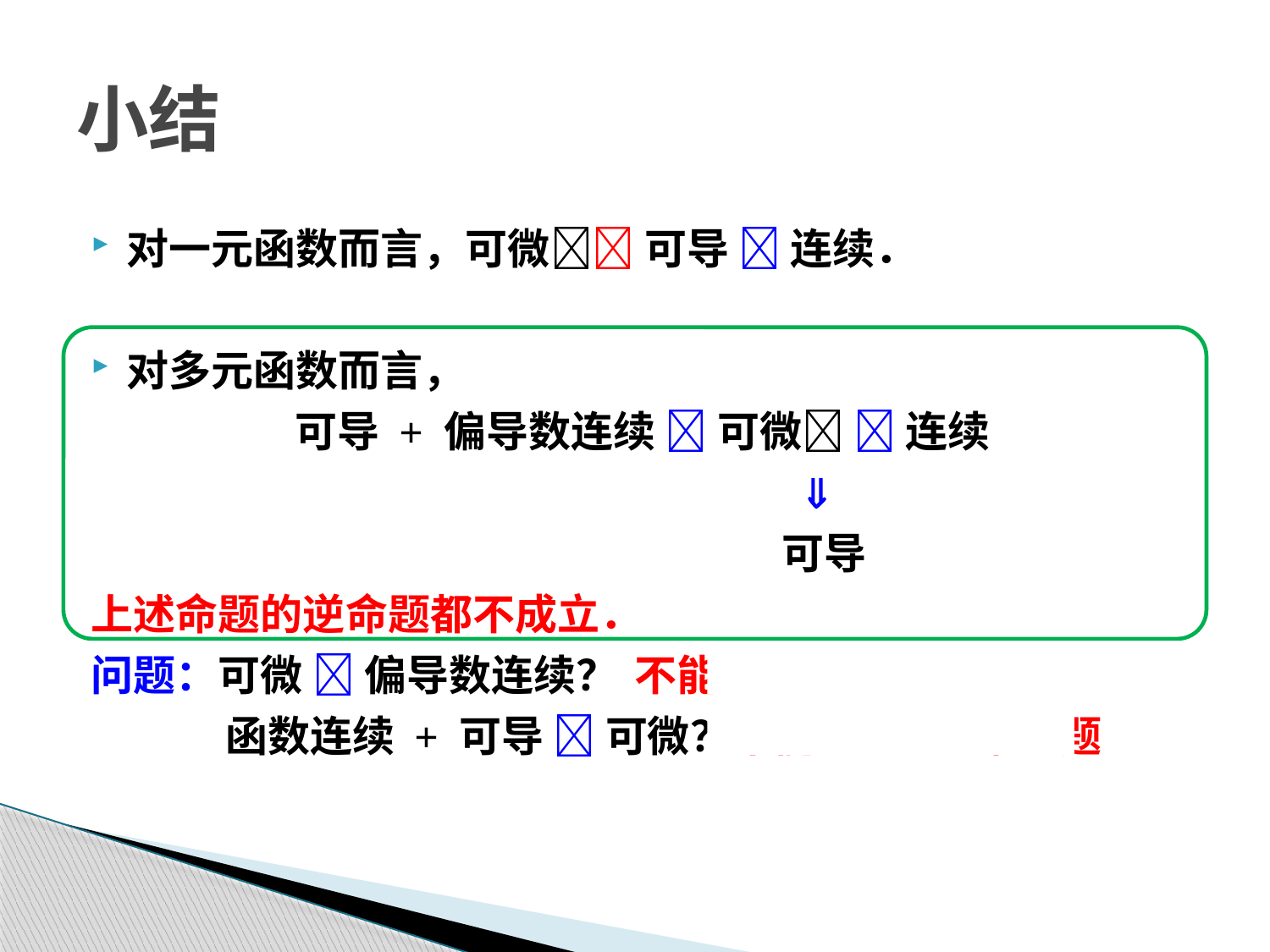

# 小结
对一元函数而言，可微 ⇔ 可导 ⇒ 连续．

对多元函数而言，
可导 + 偏导数连续 ⇒ 可微  ⇒ 连续
						    ⇓
						 可导
上述命题的逆命题都不成立．
问题：可微 ⇒ 偏导数连续？	不能！
             函数连续 + 可导 ⇒ 可微？不能！P.133第8题